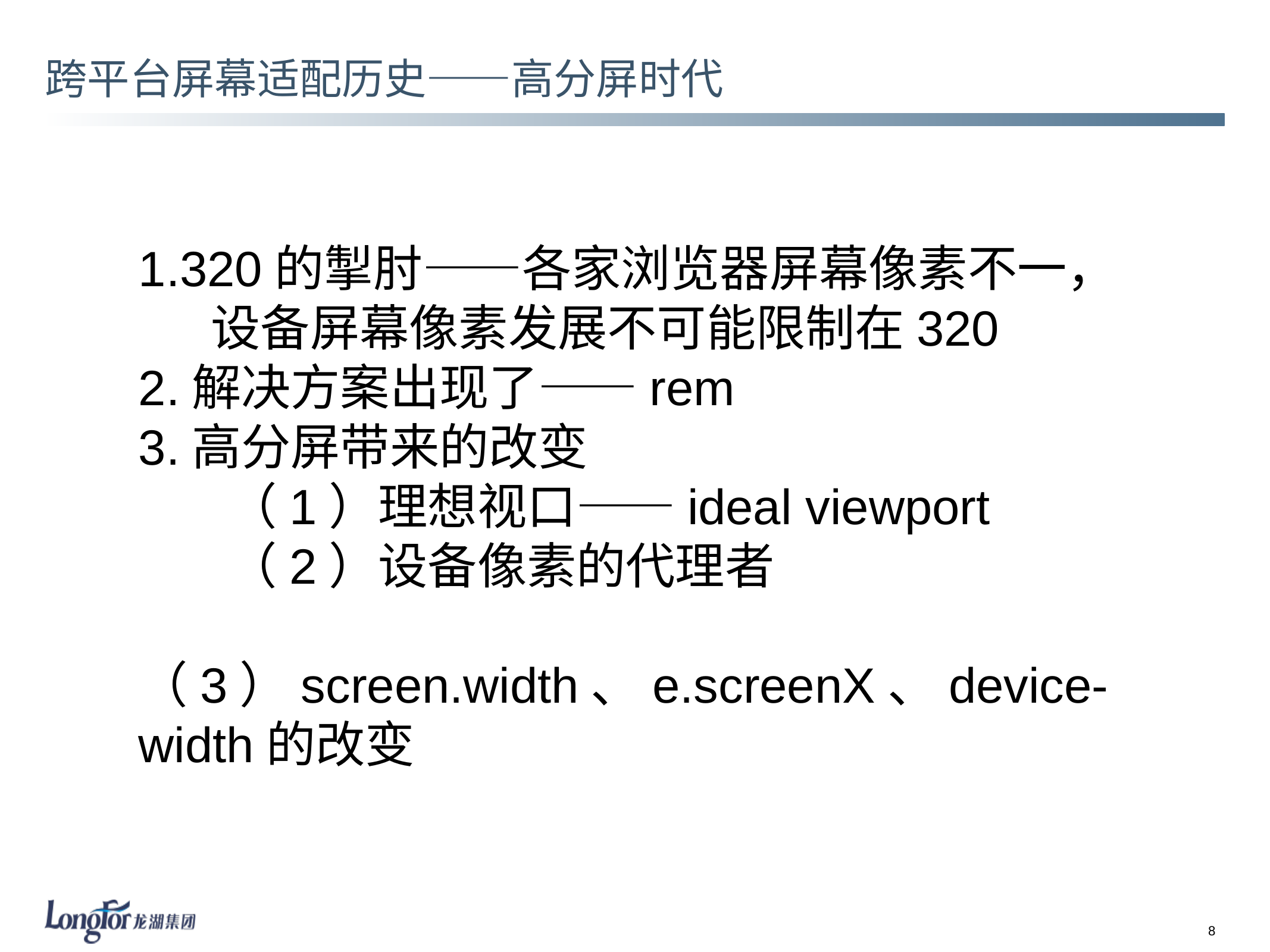

# 跨平台屏幕适配历史——高分屏时代
1.320的掣肘——各家浏览器屏幕像素不一，设备屏幕像素发展不可能限制在320
2.解决方案出现了——rem
3.高分屏带来的改变
	（1）理想视口——ideal viewport
	（2）设备像素的代理者
	（3）screen.width、e.screenX、device-width的改变
8